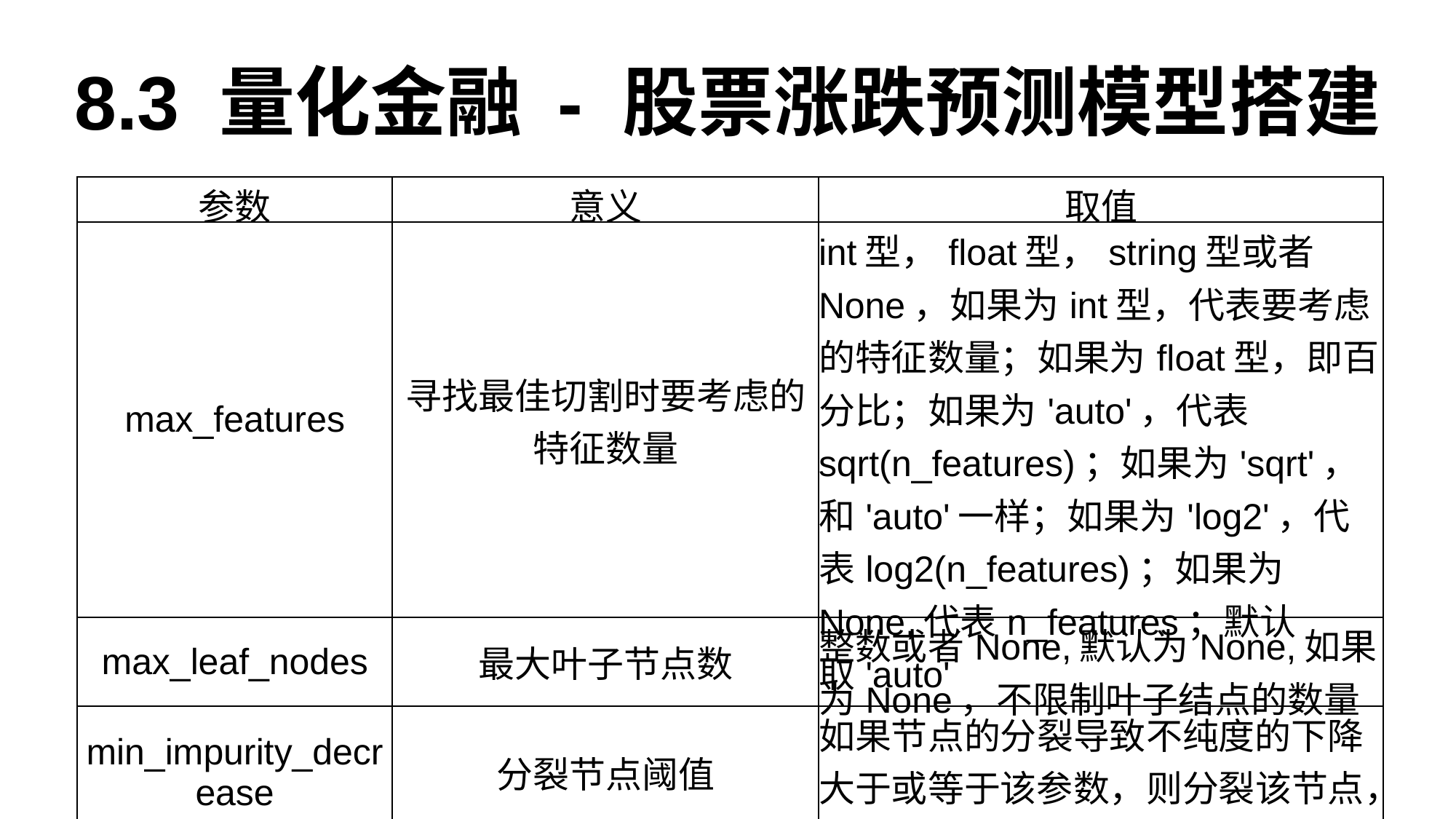

8.3 量化金融 - 股票涨跌预测模型搭建
| 参数 | 意义 | 取值 |
| --- | --- | --- |
| max\_features | 寻找最佳切割时要考虑的特征数量 | int型，float型，string型或者None，如果为int型，代表要考虑的特征数量；如果为float型，即百分比；如果为'auto'，代表sqrt(n\_features)；如果为'sqrt'，和'auto'一样；如果为'log2'，代表log2(n\_features)；如果为None,代表n\_features；默认取'auto' |
| max\_leaf\_nodes | 最大叶子节点数 | 整数或者None,默认为None,如果为None，不限制叶子结点的数量 |
| min\_impurity\_decrease | 分裂节点阈值 | 如果节点的分裂导致不纯度的下降大于或等于该参数，则分裂该节点，浮点型，默认为0 |